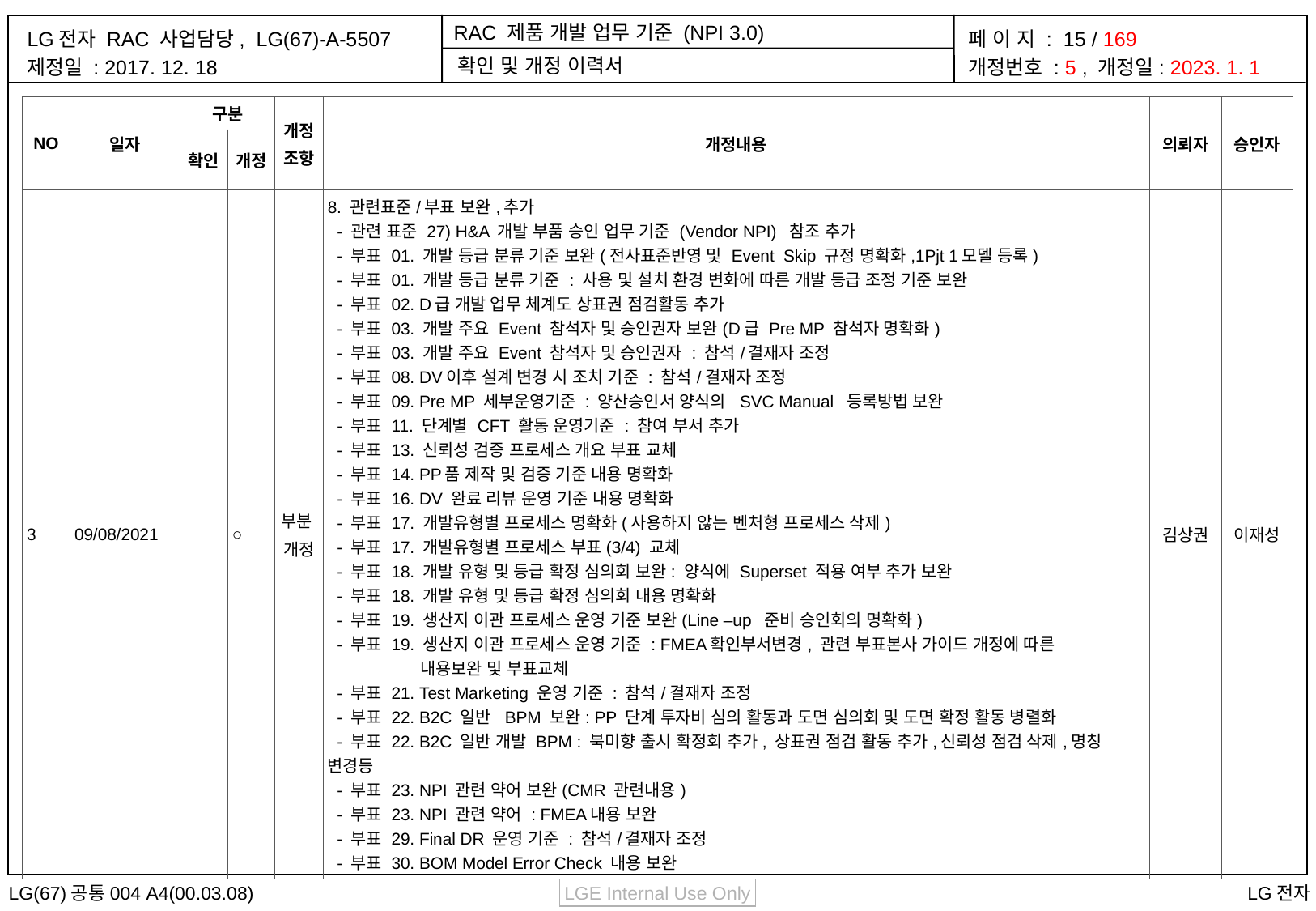

확인 및 개정 이력서
| NO | 일자 | 구분 |  | 개정 조항 | 개정내용 | 의뢰자 | 승인자 |
| --- | --- | --- | --- | --- | --- | --- | --- |
|  |  | 확인 | 개정 |  |  |  |  |
| 3 | 09/08/2021 |  | ○ | 부분 개정 | 8. 관련표준/부표 보완,추가 - 관련 표준 27) H&A 개발 부품 승인 업무 기준 (Vendor NPI) 참조 추가 - 부표 01. 개발 등급 분류 기준 보완(전사표준반영 및 Event Skip 규정 명확화,1Pjt 1모델 등록) - 부표 01. 개발 등급 분류 기준 : 사용 및 설치 환경 변화에 따른 개발 등급 조정 기준 보완 - 부표 02. D급 개발 업무 체계도 상표권 점검활동 추가 - 부표 03. 개발 주요 Event 참석자 및 승인권자 보완(D급 Pre MP 참석자 명확화) - 부표 03. 개발 주요 Event 참석자 및 승인권자 : 참석/결재자 조정 - 부표 08. DV이후 설계 변경 시 조치 기준 : 참석/결재자 조정 - 부표 09. Pre MP 세부운영기준 : 양산승인서 양식의 SVC Manual 등록방법 보완 - 부표 11. 단계별 CFT 활동 운영기준 : 참여 부서 추가 - 부표 13. 신뢰성 검증 프로세스 개요 부표 교체 - 부표 14. PP품 제작 및 검증 기준 내용 명확화 - 부표 16. DV 완료 리뷰 운영 기준 내용 명확화 - 부표 17. 개발유형별 프로세스 명확화(사용하지 않는 벤처형 프로세스 삭제) - 부표 17. 개발유형별 프로세스 부표(3/4) 교체 - 부표 18. 개발 유형 및 등급 확정 심의회 보완: 양식에 Superset 적용 여부 추가 보완 - 부표 18. 개발 유형 및 등급 확정 심의회 내용 명확화 - 부표 19. 생산지 이관 프로세스 운영 기준 보완(Line –up 준비 승인회의 명확화) - 부표 19. 생산지 이관 프로세스 운영 기준 : FMEA확인부서변경, 관련 부표본사 가이드 개정에 따른 내용보완 및 부표교체 - 부표 21. Test Marketing 운영 기준 : 참석/결재자 조정 - 부표 22. B2C 일반 BPM 보완: PP 단계 투자비 심의 활동과 도면 심의회 및 도면 확정 활동 병렬화 - 부표 22. B2C 일반 개발 BPM : 북미향 출시 확정회 추가, 상표권 점검 활동 추가,신뢰성 점검 삭제,명칭 변경등 - 부표 23. NPI 관련 약어 보완(CMR 관련내용) - 부표 23. NPI 관련 약어 : FMEA내용 보완 - 부표 29. Final DR 운영 기준 : 참석/결재자 조정 - 부표 30. BOM Model Error Check 내용 보완 | 김상권 | 이재성 |